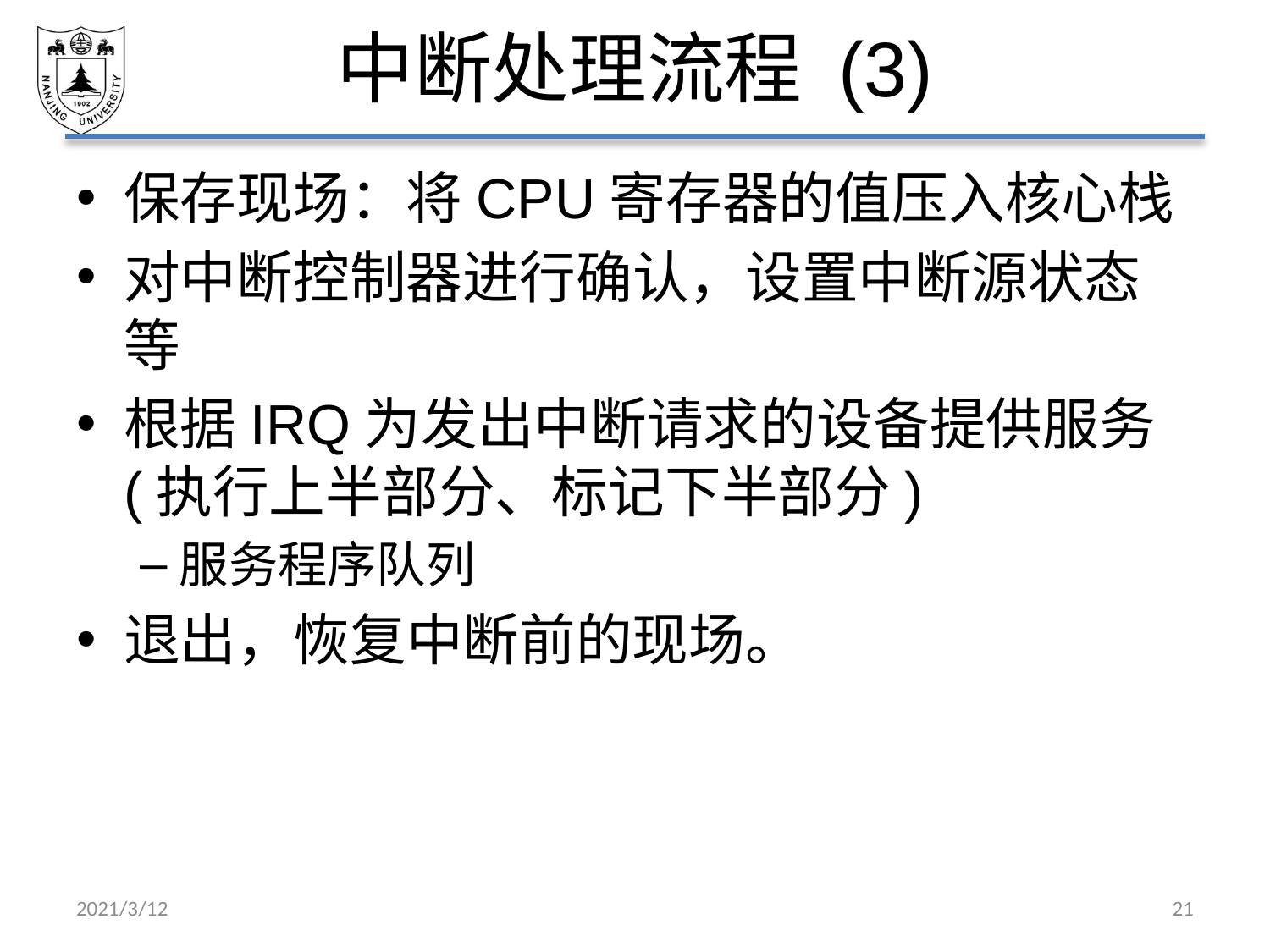

# 中断处理流程 (3)
保存现场：将CPU寄存器的值压入核心栈
对中断控制器进行确认，设置中断源状态等
根据IRQ为发出中断请求的设备提供服务(执行上半部分、标记下半部分)
服务程序队列
退出，恢复中断前的现场。

2021/3/12
21